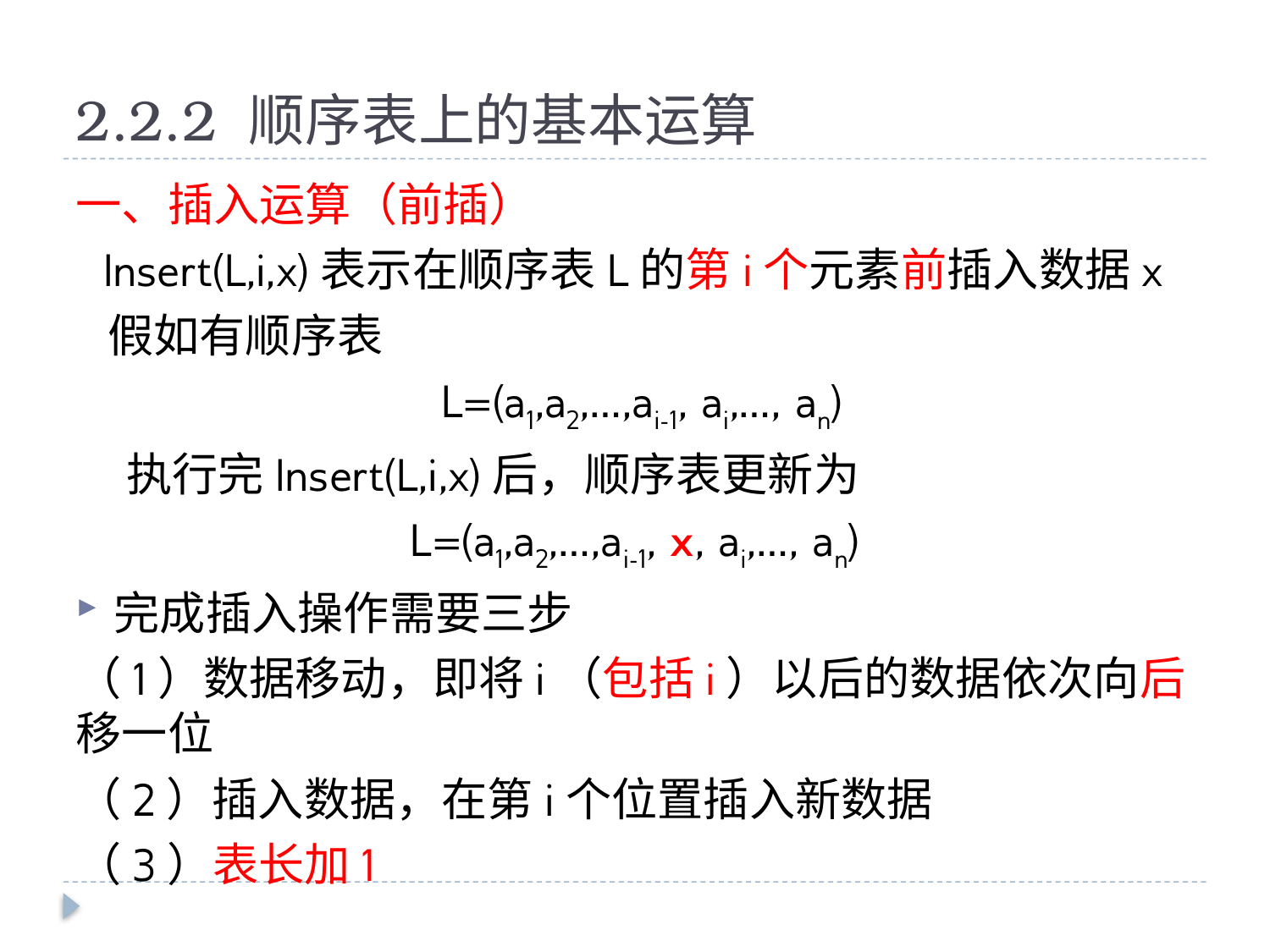

# 2.2.2 顺序表上的基本运算
一、插入运算（前插）
  Insert(L,i,x)表示在顺序表L的第i个元素前插入数据x
  假如有顺序表
 L=(a1,a2,…,ai-1, ai,…, an)
执行完Insert(L,i,x)后，顺序表更新为
L=(a1,a2,…,ai-1, x, ai,…, an)
完成插入操作需要三步
（1）数据移动，即将i（包括i）以后的数据依次向后移一位
（2）插入数据，在第i个位置插入新数据
（3）表长加1